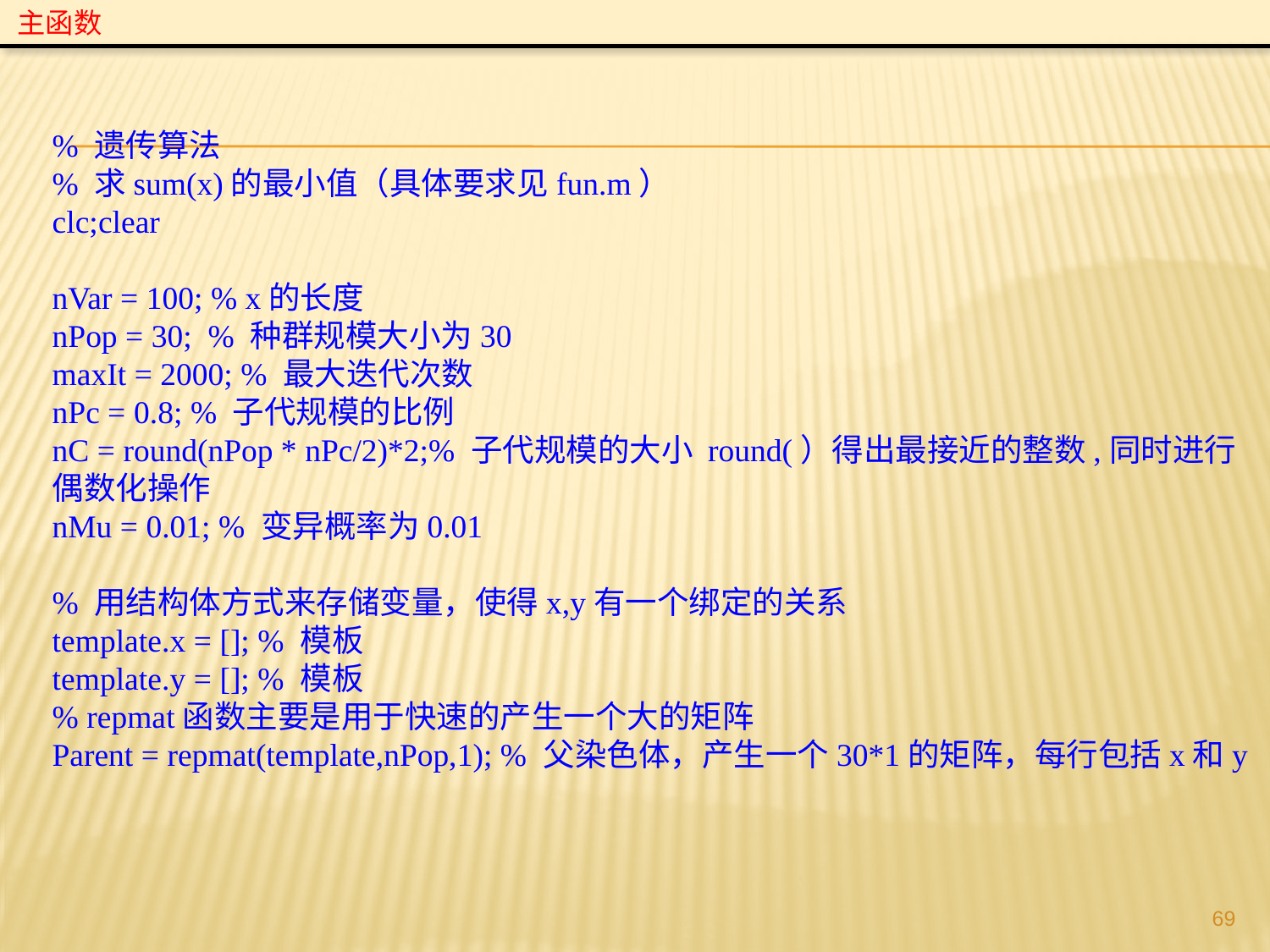

主函数

% 遗传算法
% 求sum(x)的最小值（具体要求见fun.m）
clc;clear

nVar = 100; % x的长度
nPop = 30;  % 种群规模大小为30
maxIt = 2000; % 最大迭代次数
nPc = 0.8; % 子代规模的比例
nC = round(nPop * nPc/2)*2;% 子代规模的大小 round(）得出最接近的整数,同时进行偶数化操作
nMu = 0.01; % 变异概率为0.01

% 用结构体方式来存储变量，使得x,y有一个绑定的关系
template.x = []; % 模板
template.y = []; % 模板
% repmat函数主要是用于快速的产生一个大的矩阵
Parent = repmat(template,nPop,1); % 父染色体，产生一个30*1的矩阵，每行包括x和y
69